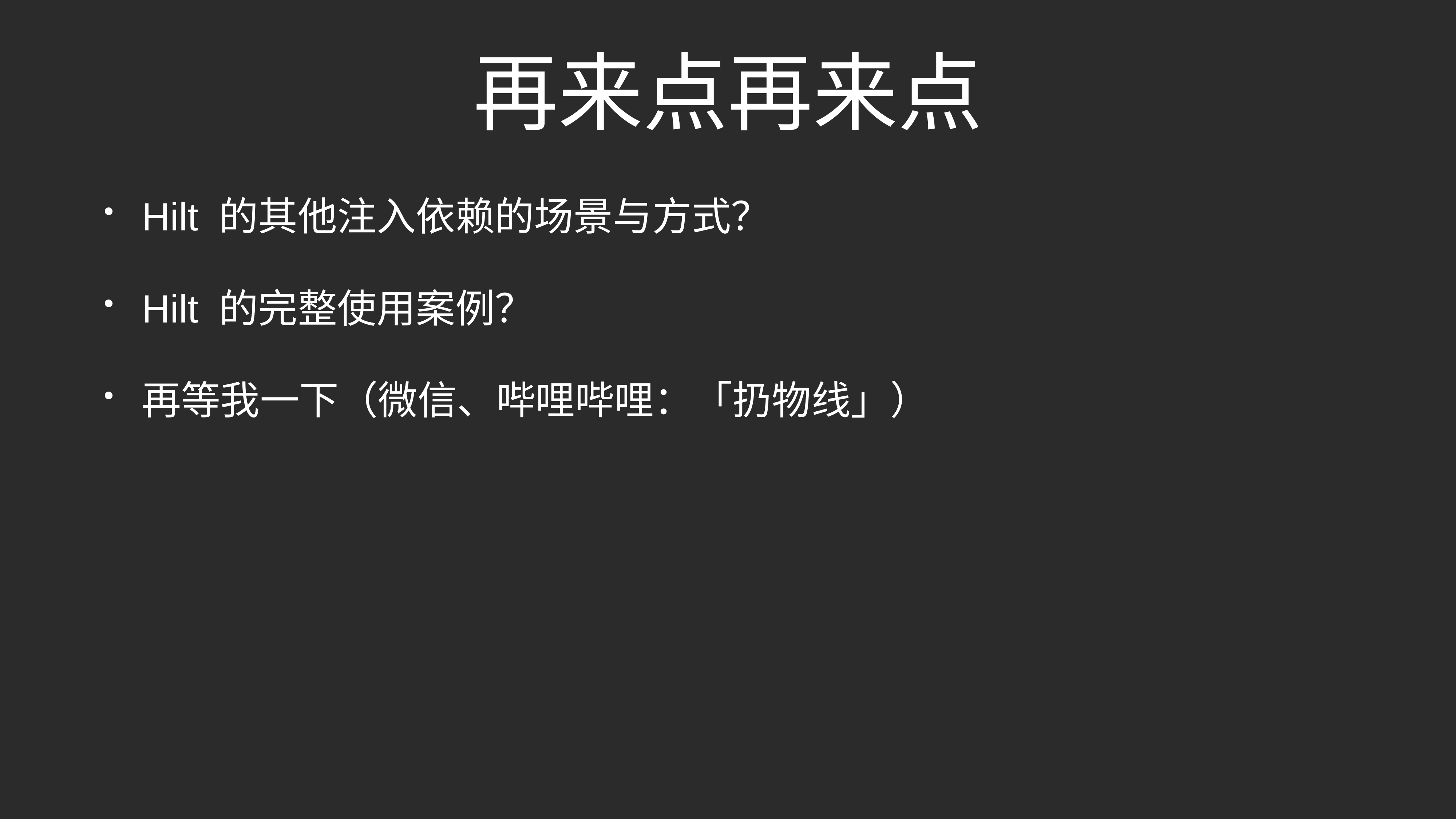

# 再来点再来点
Hilt 的其他注入依赖的场景与方式？
Hilt 的完整使用案例？
再等我一下（微信、哔哩哔哩：「扔物线」）